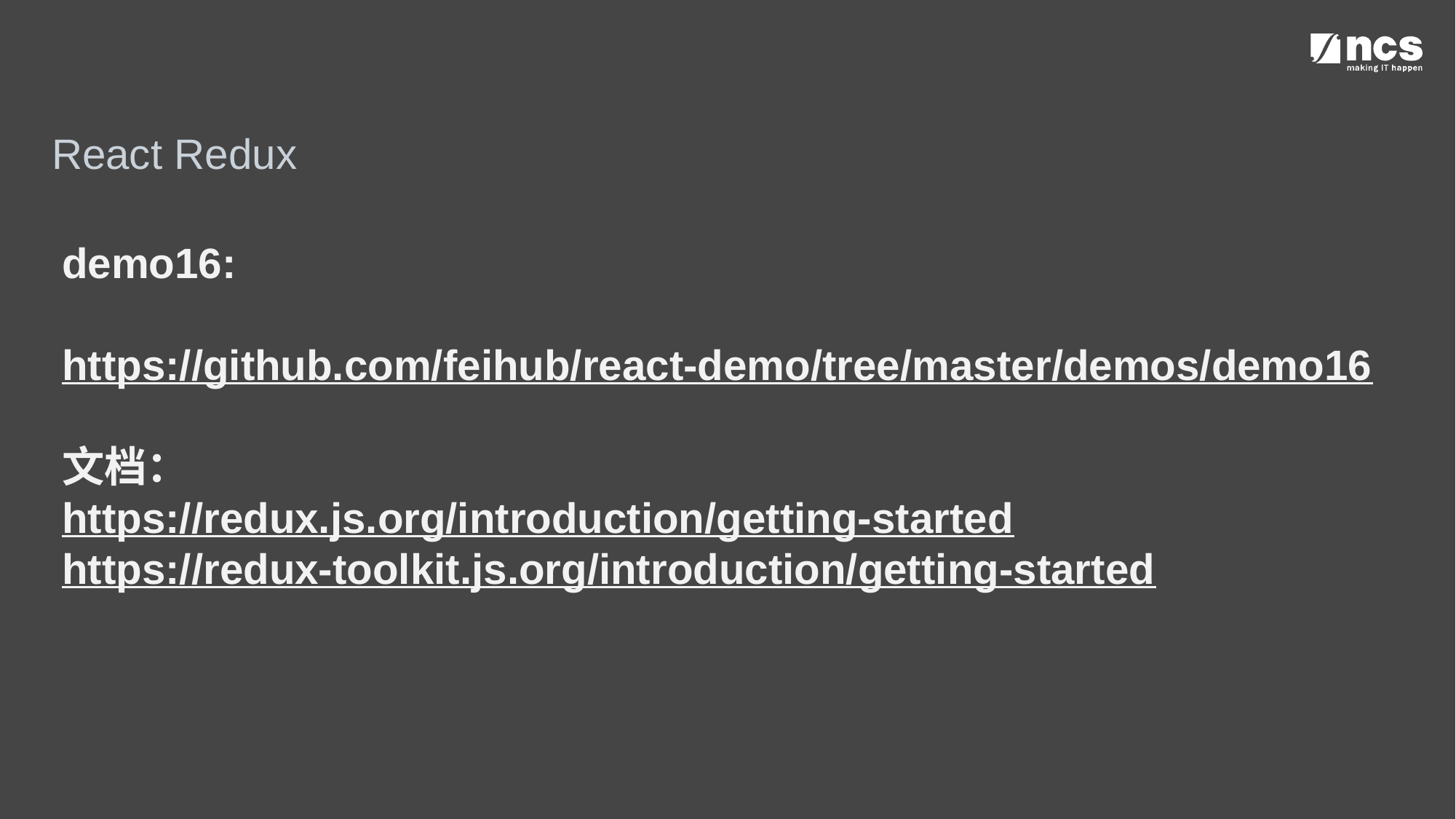

React Redux
demo16:

https://github.com/feihub/react-demo/tree/master/demos/demo16

文档：
https://redux.js.org/introduction/getting-started
https://redux-toolkit.js.org/introduction/getting-started